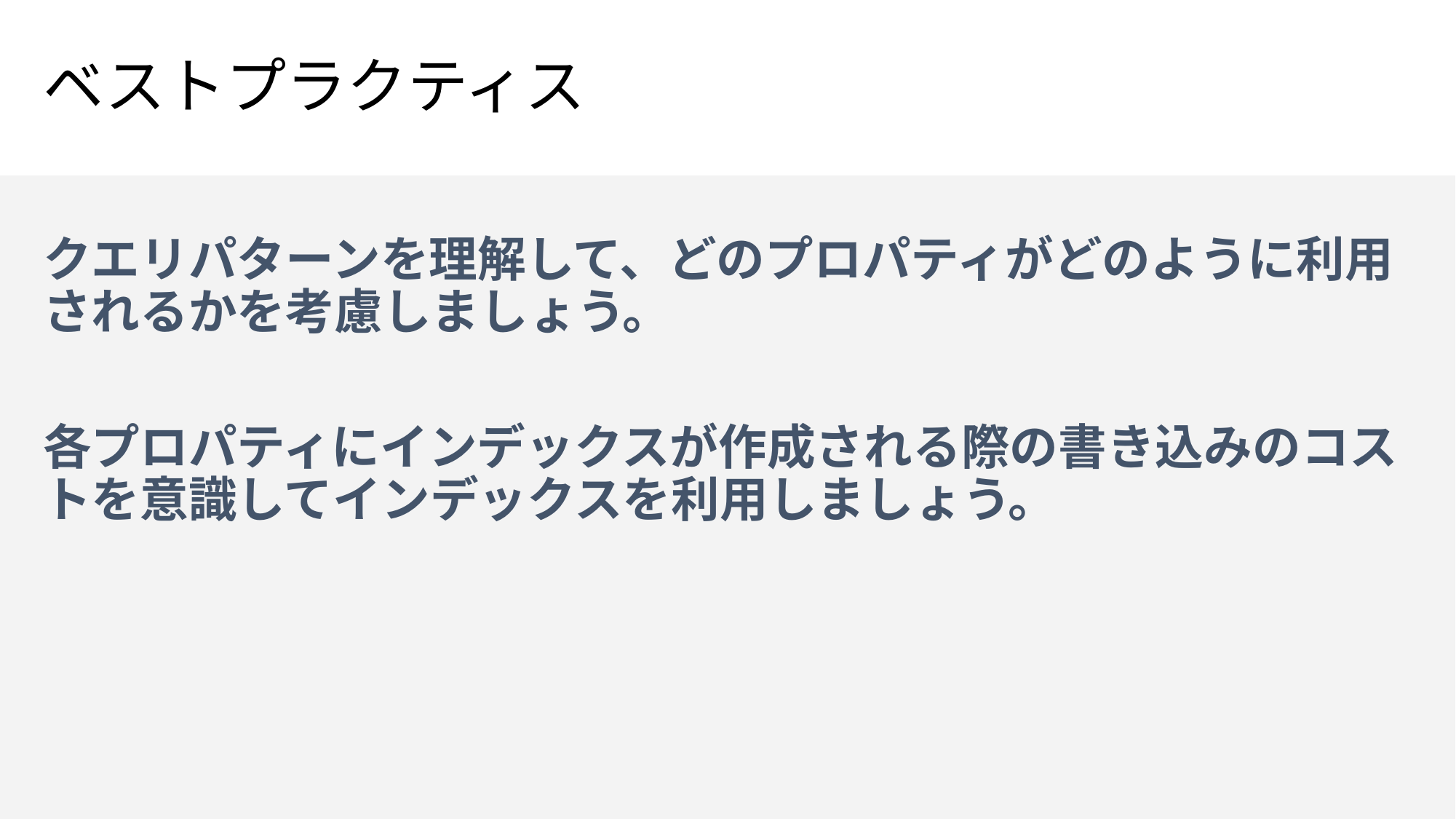

# ベストプラクティス
クエリパターンを理解して、どのプロパティがどのように利用されるかを考慮しましょう。

各プロパティにインデックスが作成される際の書き込みのコストを意識してインデックスを利用しましょう。